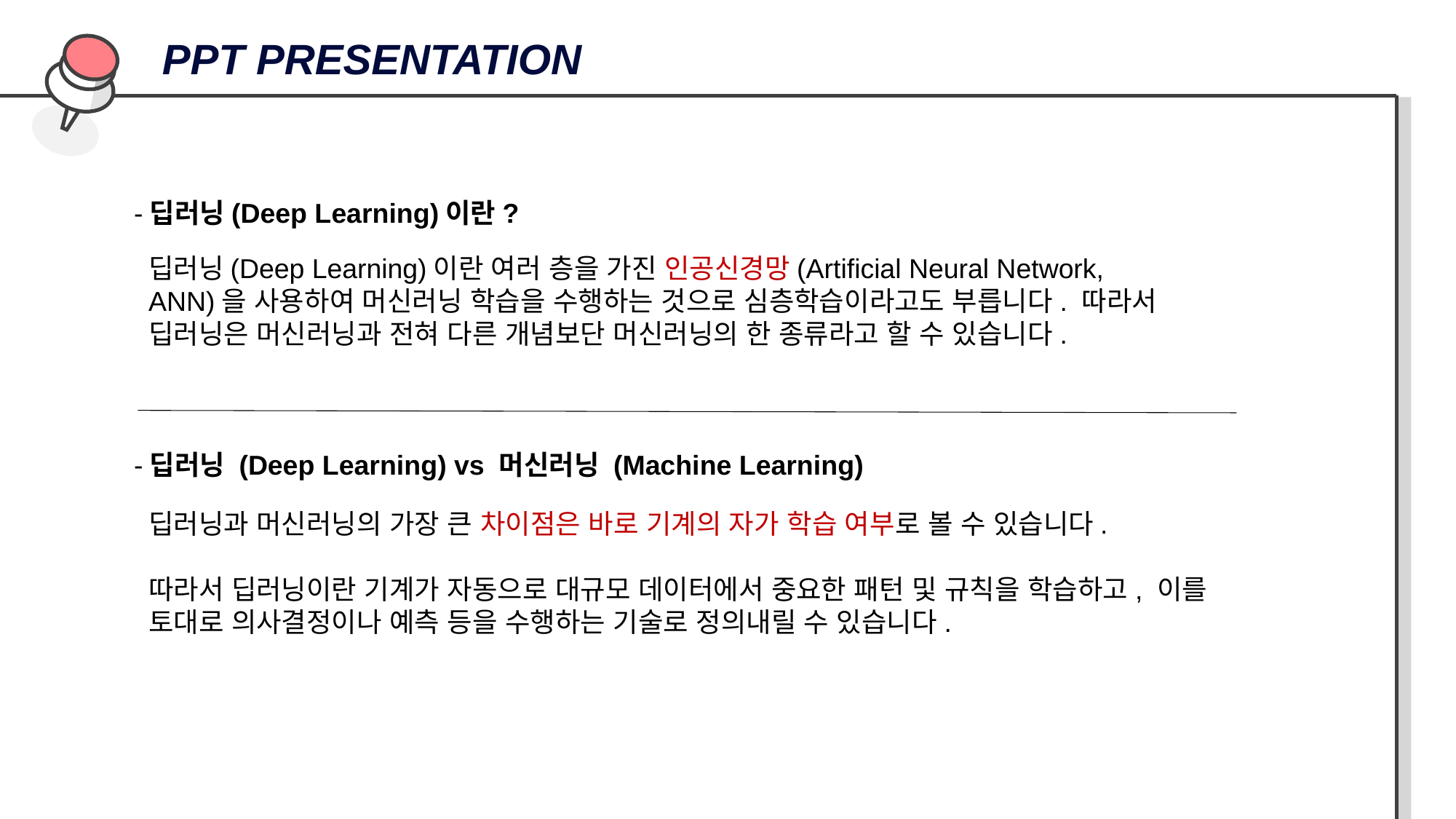

PPT PRESENTATION

-딥러닝(Deep Learning)이란?
딥러닝(Deep Learning)이란 여러 층을 가진 인공신경망(Artificial Neural Network, ANN)을 사용하여 머신러닝 학습을 수행하는 것으로 심층학습이라고도 부릅니다. 따라서 딥러닝은 머신러닝과 전혀 다른 개념보단 머신러닝의 한 종류라고 할 수 있습니다.
-딥러닝 (Deep Learning) vs 머신러닝 (Machine Learning)
딥러닝과 머신러닝의 가장 큰 차이점은 바로 기계의 자가 학습 여부로 볼 수 있습니다.

따라서 딥러닝이란 기계가 자동으로 대규모 데이터에서 중요한 패턴 및 규칙을 학습하고, 이를 토대로 의사결정이나 예측 등을 수행하는 기술로 정의내릴 수 있습니다.